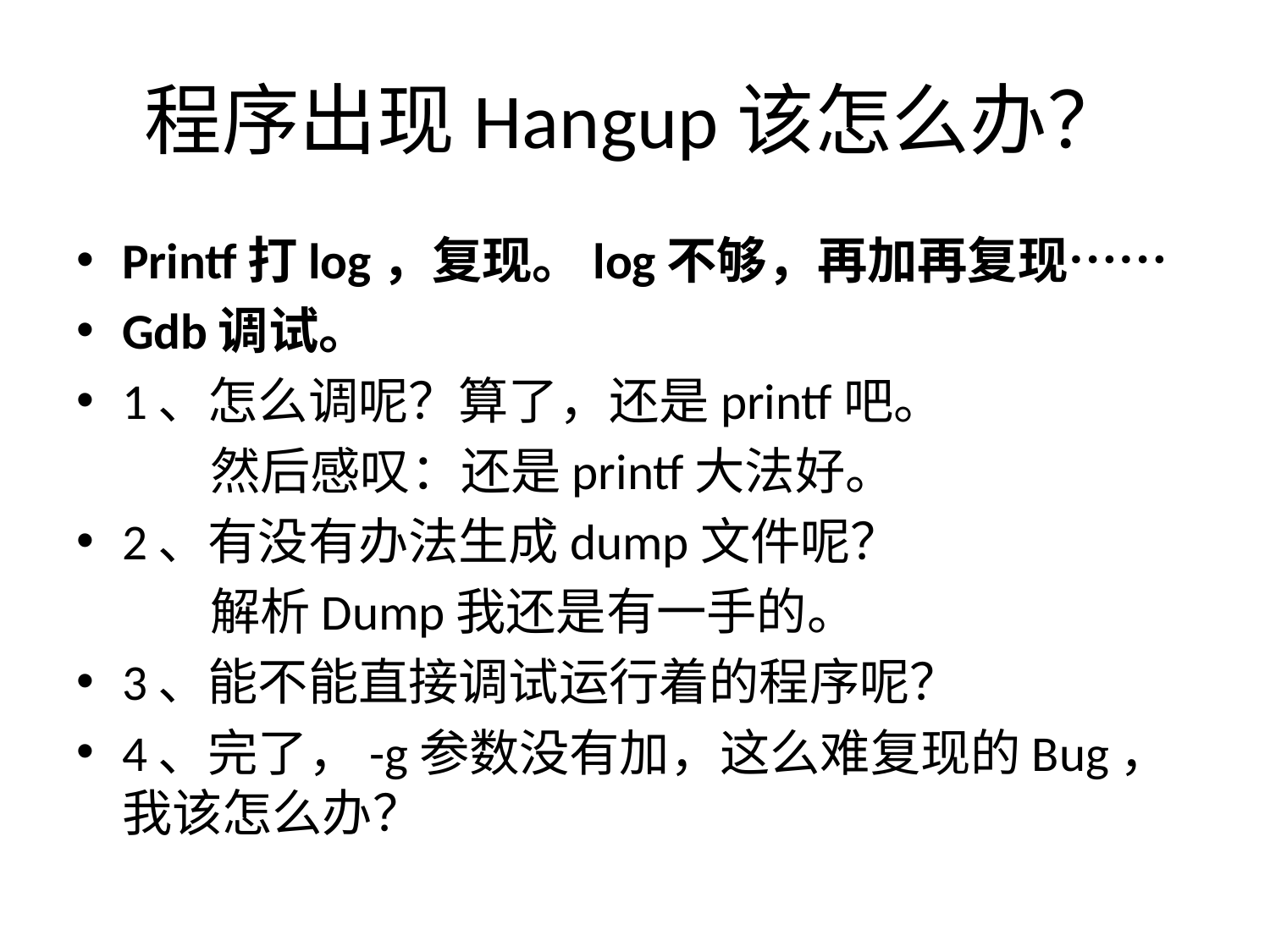

# 程序出现Hangup该怎么办？
Printf打log，复现。log不够，再加再复现……
Gdb调试。
1、怎么调呢？算了，还是printf吧。
           然后感叹：还是printf大法好。
2、有没有办法生成dump文件呢？
           解析Dump我还是有一手的。
3、能不能直接调试运行着的程序呢？
4、完了，-g参数没有加，这么难复现的Bug，我该怎么办？